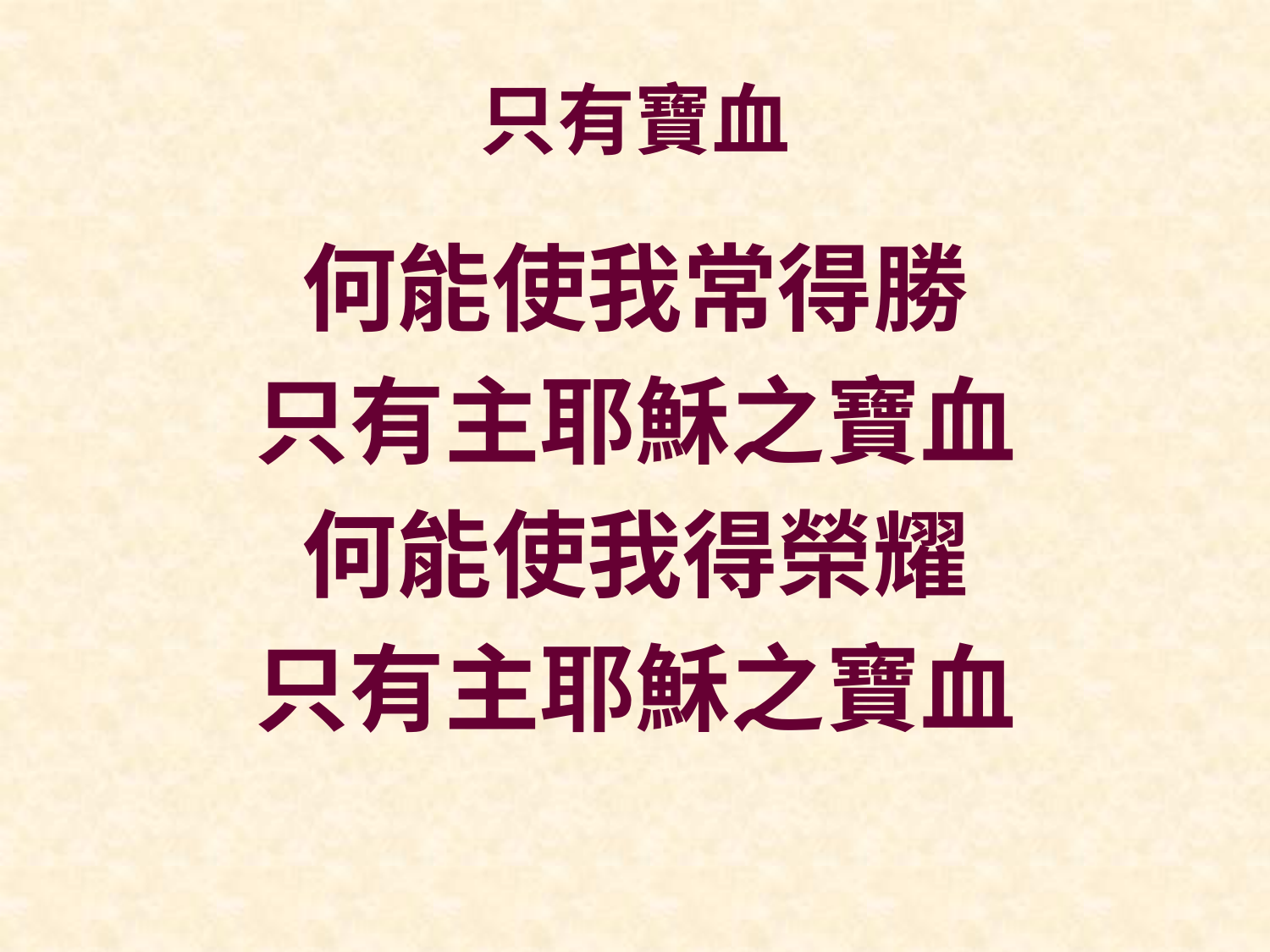

# 只有寶血
何能使我常得勝
只有主耶穌之寶血
何能使我得榮耀
只有主耶穌之寶血